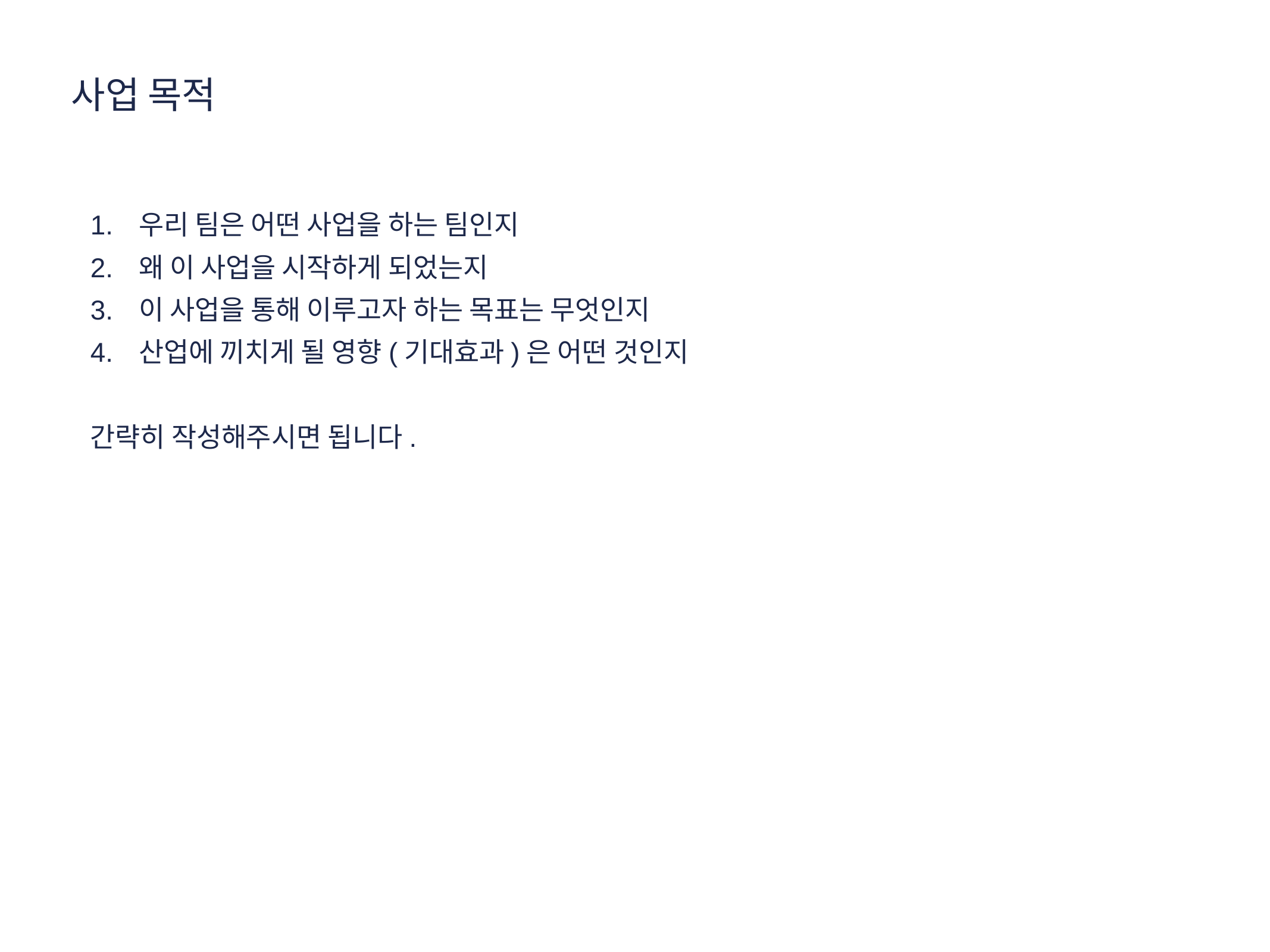

사업 목적
우리 팀은 어떤 사업을 하는 팀인지
왜 이 사업을 시작하게 되었는지
이 사업을 통해 이루고자 하는 목표는 무엇인지
산업에 끼치게 될 영향(기대효과)은 어떤 것인지

간략히 작성해주시면 됩니다.